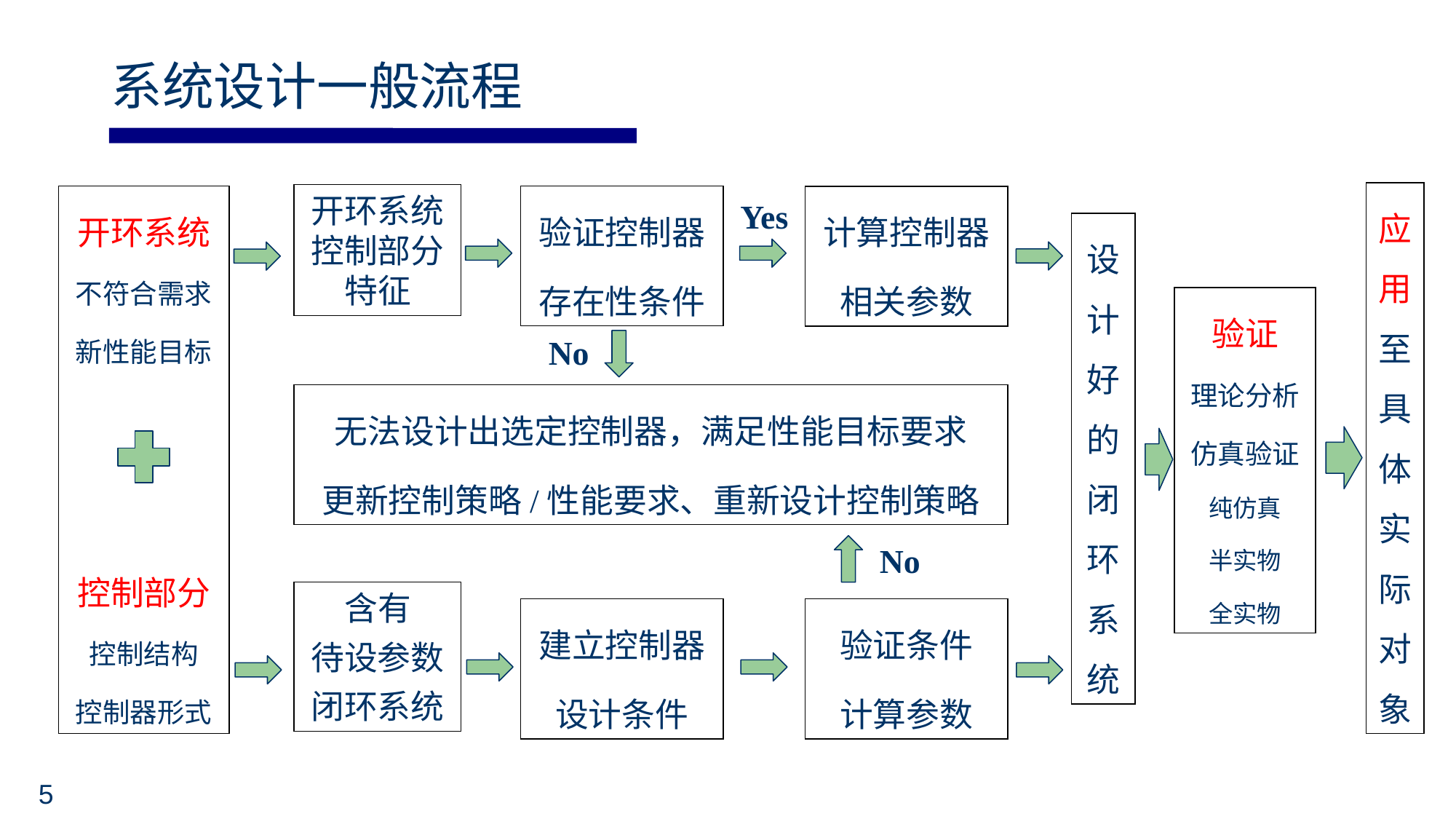

系统设计一般流程

应用至具体实际对象
开环系统控制部分特征
开环系统
不符合需求
新性能目标

控制部分
控制结构
控制器形式
验证控制器
存在性条件
计算控制器
相关参数
Yes
设计好的闭环系统

验证
理论分析
仿真验证
纯仿真
半实物
全实物
No

无法设计出选定控制器，满足性能目标要求
更新控制策略/性能要求、重新设计控制策略

No

含有
待设参数
闭环系统
验证条件
计算参数
建立控制器
设计条件

5